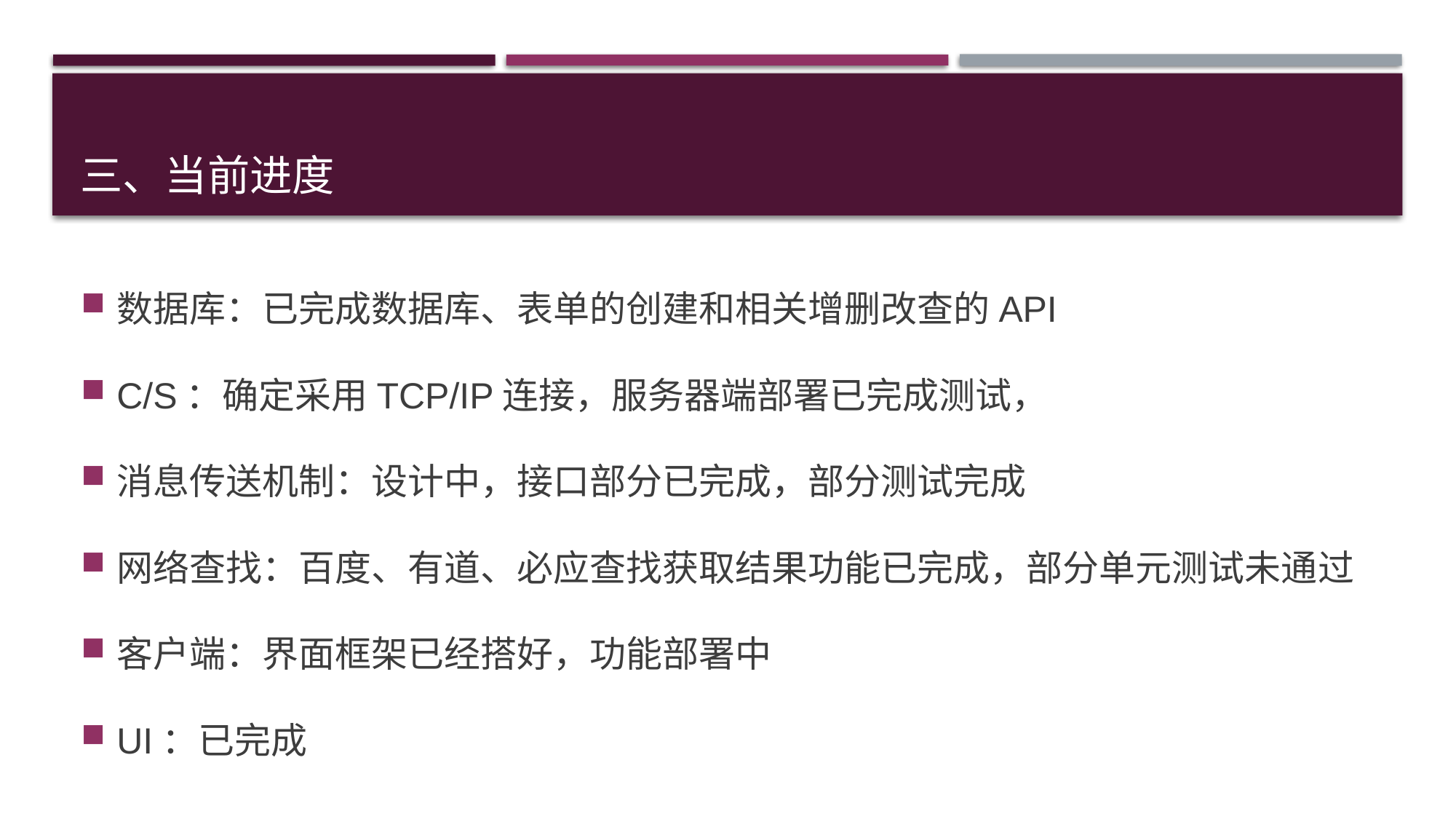

# 三、当前进度
数据库：已完成数据库、表单的创建和相关增删改查的API
C/S：确定采用TCP/IP连接，服务器端部署已完成测试，
消息传送机制：设计中，接口部分已完成，部分测试完成
网络查找：百度、有道、必应查找获取结果功能已完成，部分单元测试未通过
客户端：界面框架已经搭好，功能部署中
UI：已完成